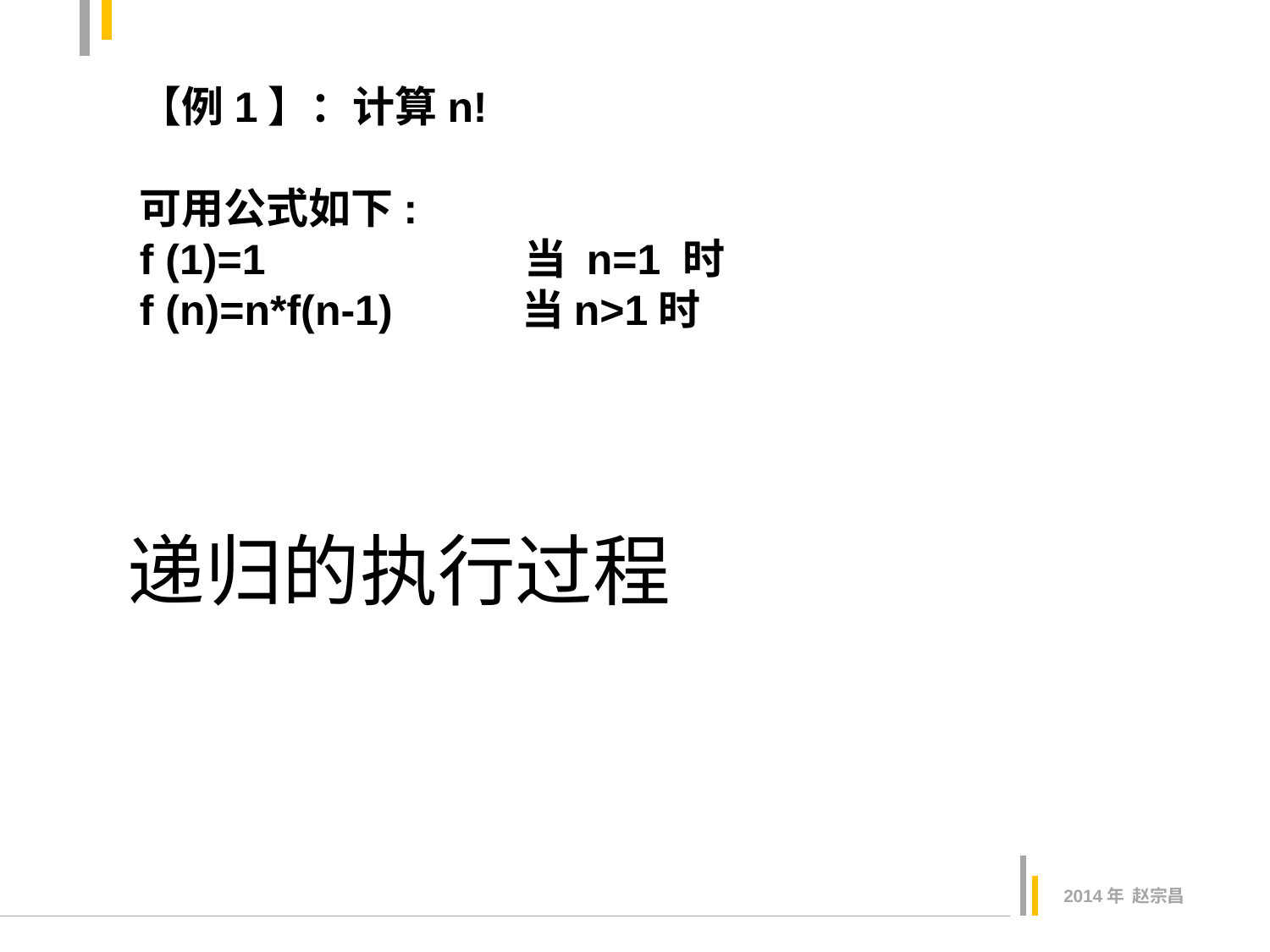

【例1】：计算n!

可用公式如下:
f (1)=1                     当 n=1 时
f (n)=n*f(n-1)          当n>1时
递归的执行过程